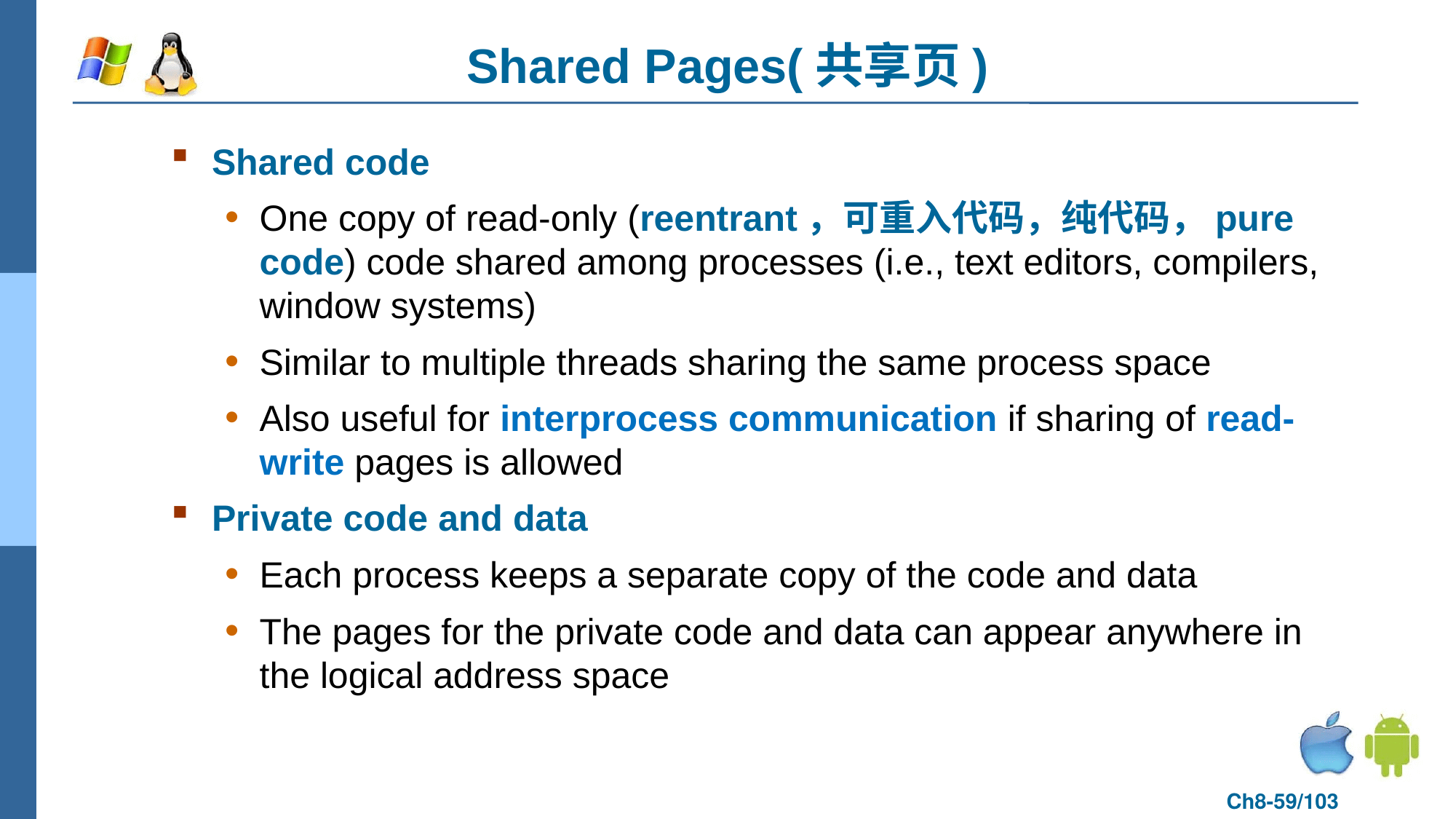

# Shared Pages(共享页)
Shared code
One copy of read-only (reentrant，可重入代码，纯代码，pure code) code shared among processes (i.e., text editors, compilers, window systems)
Similar to multiple threads sharing the same process space
Also useful for interprocess communication if sharing of read-write pages is allowed
Private code and data
Each process keeps a separate copy of the code and data
The pages for the private code and data can appear anywhere in the logical address space